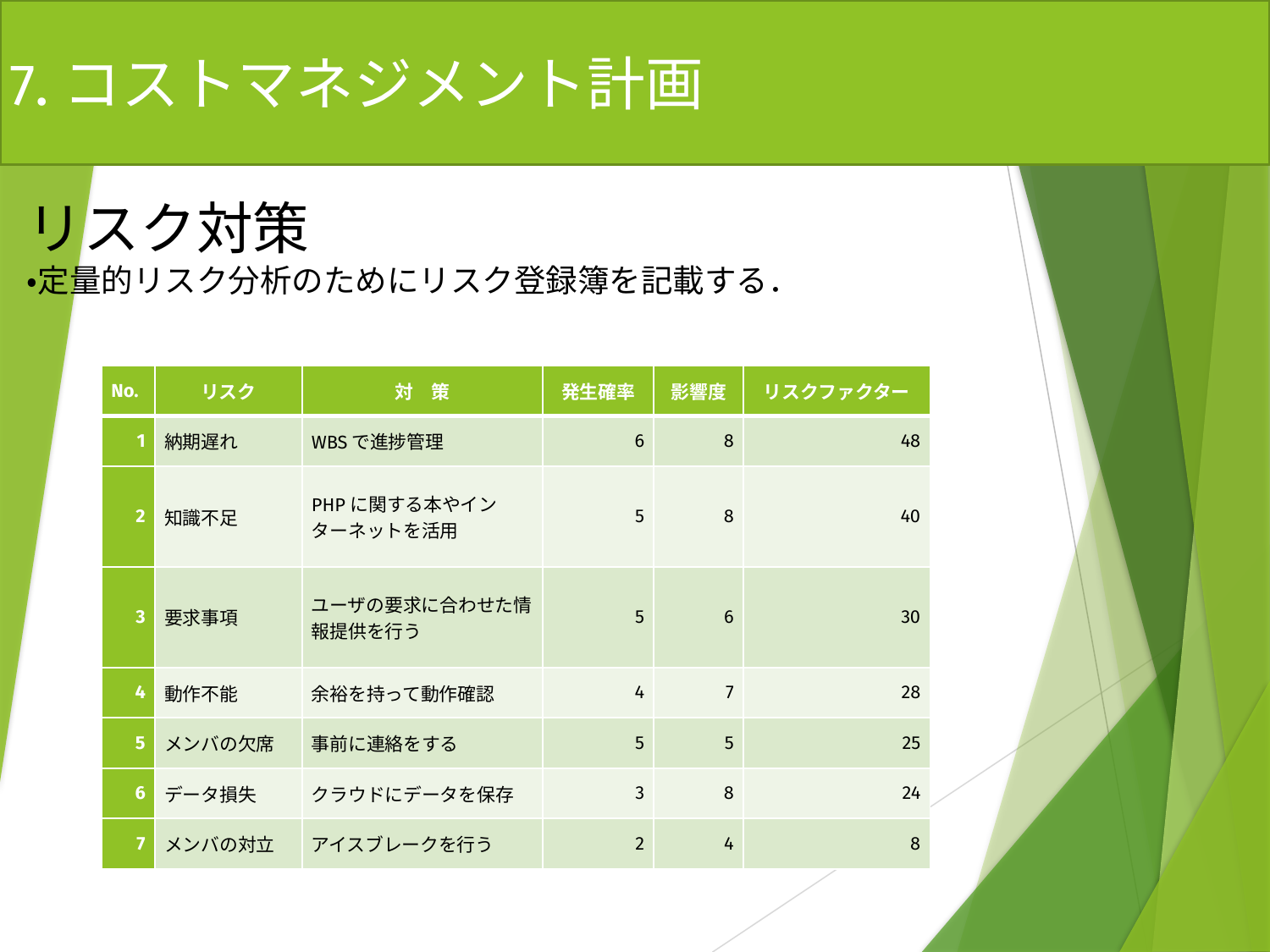

7.コストマネジメント計画
リスク対策
・定量的リスク分析のためにリスク登録簿を記載する．

| No. | リスク | 対　策 | 発生確率 | 影響度 | リスクファクター |
| --- | --- | --- | --- | --- | --- |
| 1 | 納期遅れ | WBSで進捗管理 | 6 | 8 | 48 |
| 2 | 知識不足 | PHPに関する本やインターネットを活用 | 5 | 8 | 40 |
| 3 | 要求事項 | ユーザの要求に合わせた情報提供を行う | 5 | 6 | 30 |
| 4 | 動作不能 | 余裕を持って動作確認 | 4 | 7 | 28 |
| 5 | メンバの欠席 | 事前に連絡をする | 5 | 5 | 25 |
| 6 | データ損失 | クラウドにデータを保存 | 3 | 8 | 24 |
| 7 | メンバの対立 | アイスブレークを行う | 2 | 4 | 8 |